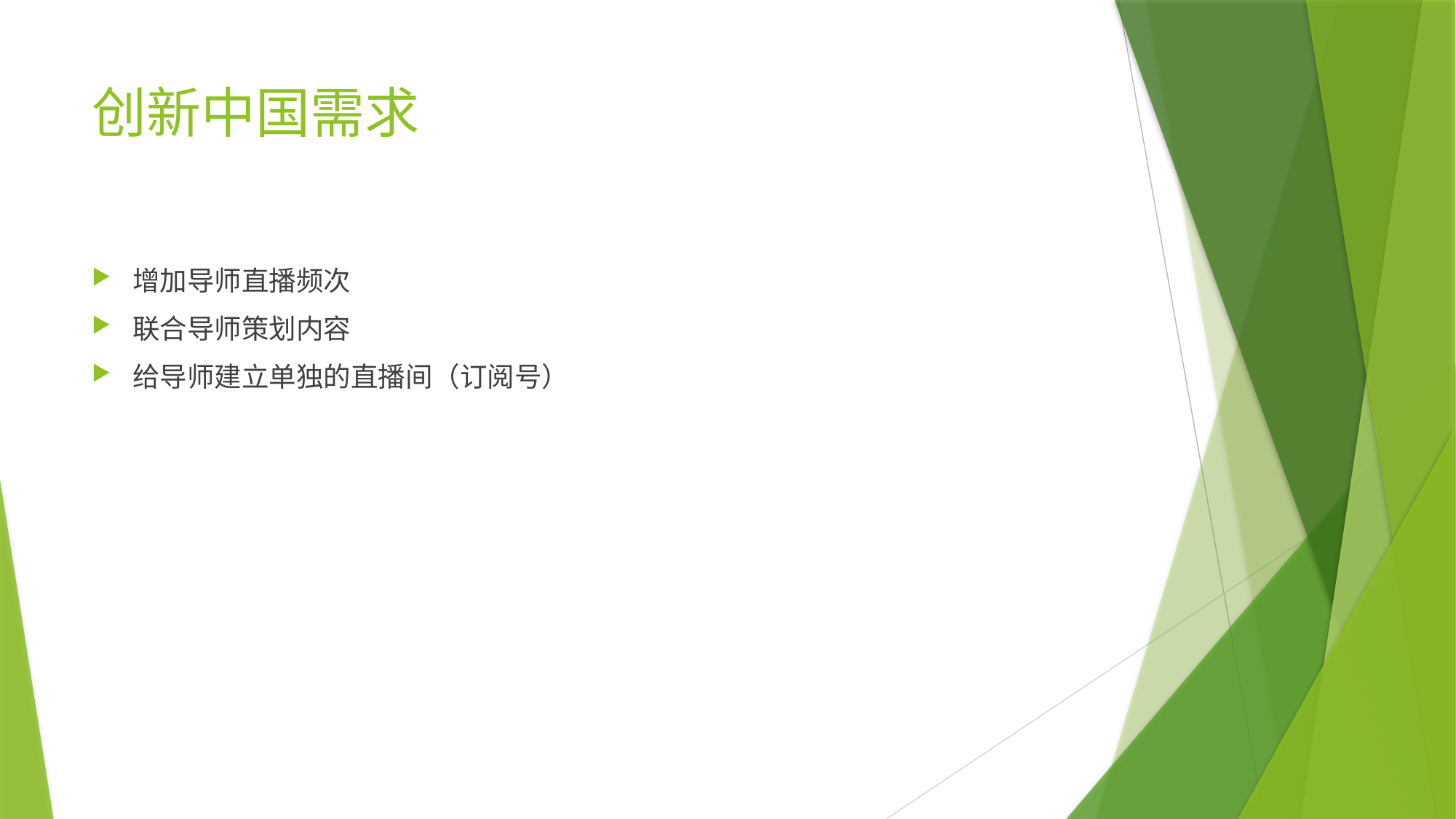

# 创新中国需求
增加导师直播频次
联合导师策划内容
给导师建立单独的直播间（订阅号）